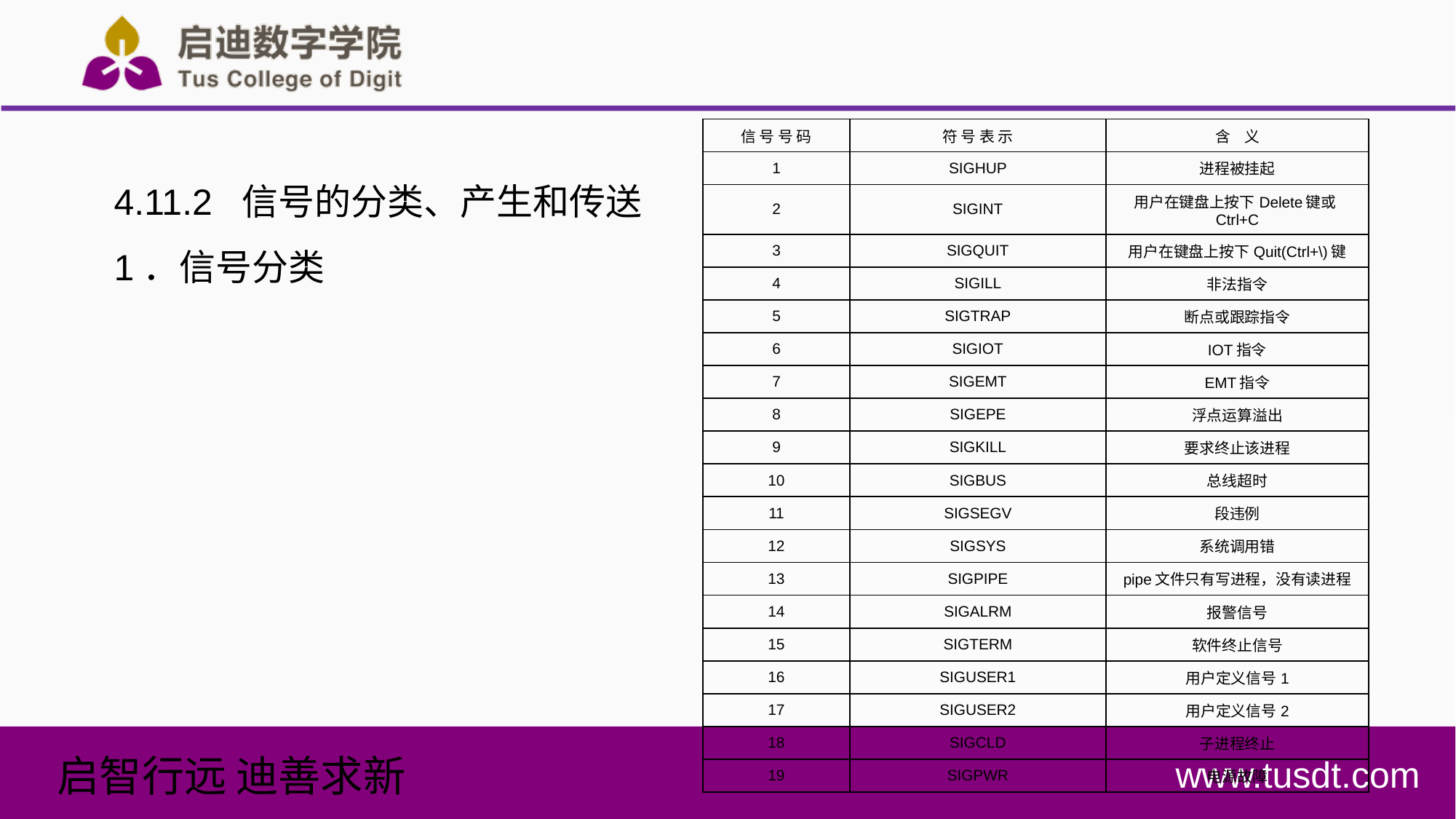

| 信 号 号 码 | 符 号 表 示 | 含 义 |
| --- | --- | --- |
| 1 | SIGHUP | 进程被挂起 |
| 2 | SIGINT | 用户在键盘上按下Delete键或Ctrl+C |
| 3 | SIGQUIT | 用户在键盘上按下Quit(Ctrl+\)键 |
| 4 | SIGILL | 非法指令 |
| 5 | SIGTRAP | 断点或跟踪指令 |
| 6 | SIGIOT | IOT指令 |
| 7 | SIGEMT | EMT指令 |
| 8 | SIGEPE | 浮点运算溢出 |
| 9 | SIGKILL | 要求终止该进程 |
| 10 | SIGBUS | 总线超时 |
| 11 | SIGSEGV | 段违例 |
| 12 | SIGSYS | 系统调用错 |
| 13 | SIGPIPE | pipe文件只有写进程，没有读进程 |
| 14 | SIGALRM | 报警信号 |
| 15 | SIGTERM | 软件终止信号 |
| 16 | SIGUSER1 | 用户定义信号1 |
| 17 | SIGUSER2 | 用户定义信号2 |
| 18 | SIGCLD | 子进程终止 |
| 19 | SIGPWR | 电源故障 |
4.11.2  信号的分类、产生和传送
1．信号分类